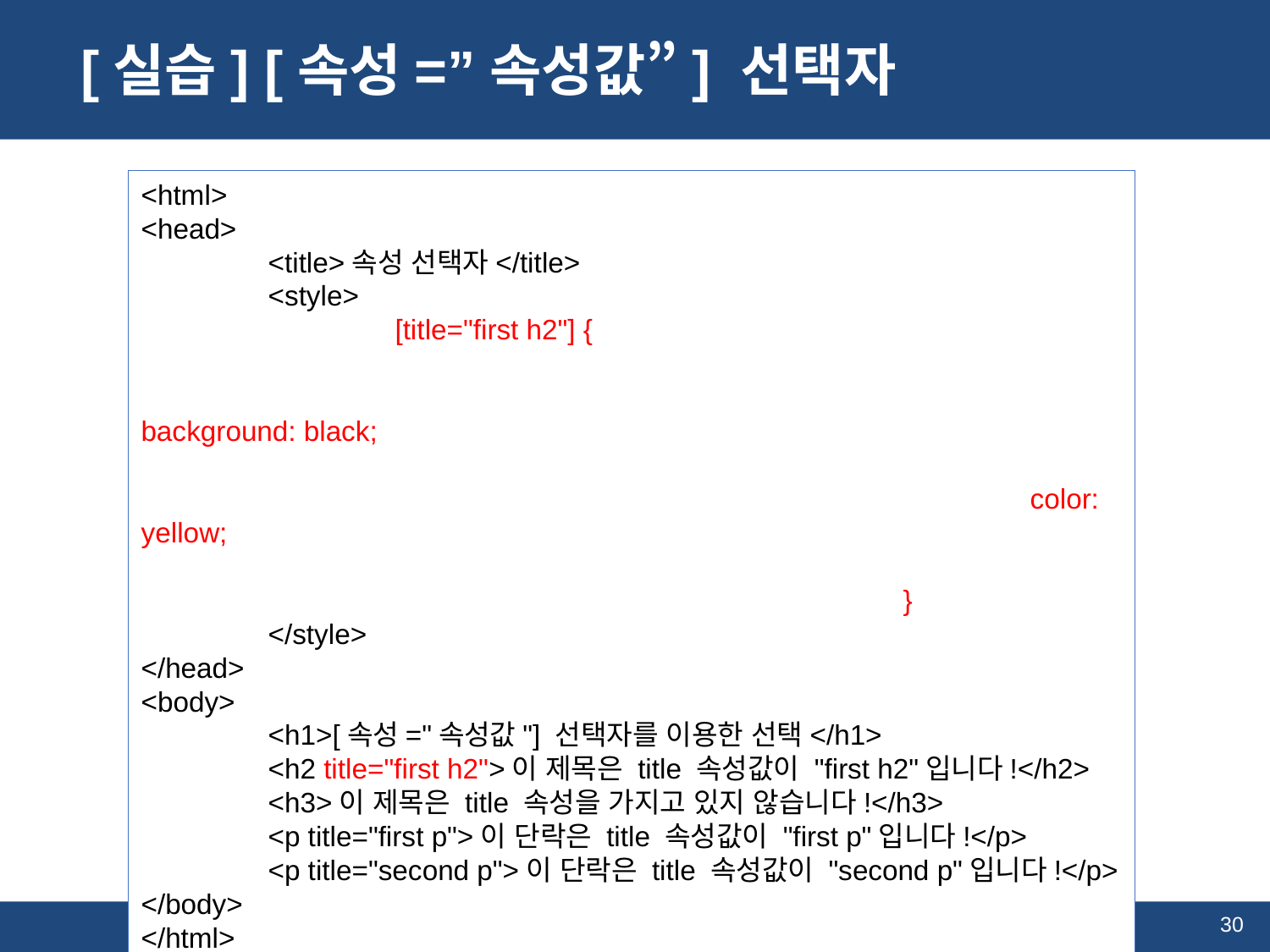

# [실습] [속성=”속성값”] 선택자
<html>
<head>
	<title>속성 선택자</title>
	<style>
		[title="first h2"] {
														background: black;
														color: yellow;
													}
	</style>
</head>
<body>
	<h1>[속성="속성값"] 선택자를 이용한 선택</h1>
	<h2 title="first h2">이 제목은 title 속성값이 "first h2"입니다!</h2>
	<h3>이 제목은 title 속성을 가지고 있지 않습니다!</h3>
	<p title="first p">이 단락은 title 속성값이 "first p"입니다!</p>
	<p title="second p">이 단락은 title 속성값이 "second p"입니다!</p>
</body>
</html>
30